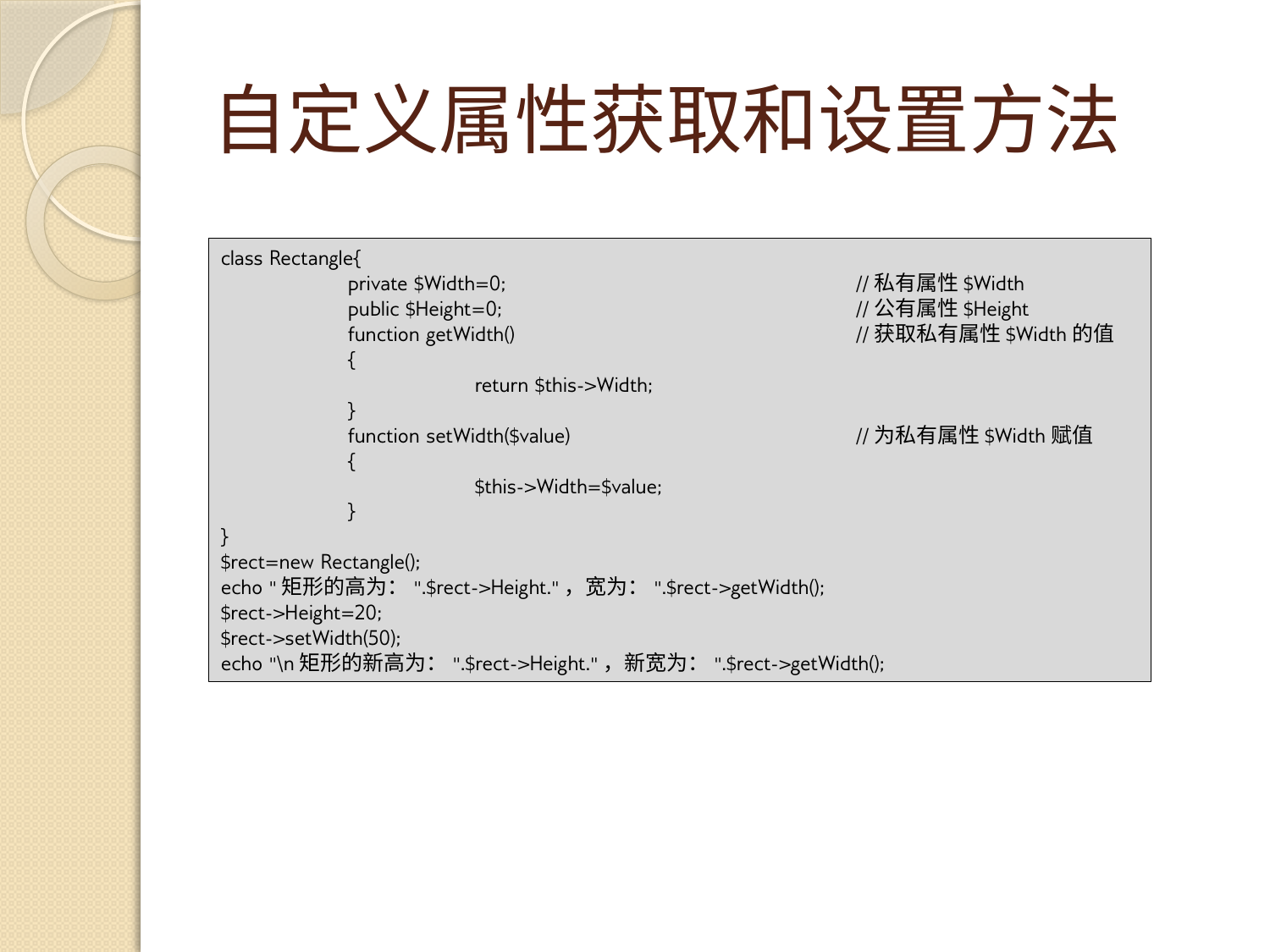

# 自定义属性获取和设置方法
class Rectangle{
	private $Width=0;			//私有属性$Width
	public $Height=0;			//公有属性$Height
	function getWidth()			//获取私有属性$Width的值
	{
		return $this->Width;
	}
	function setWidth($value) 			//为私有属性$Width赋值
	{
		$this->Width=$value;
	}
}
$rect=new Rectangle();
echo "矩形的高为：".$rect->Height."，宽为：".$rect->getWidth();
$rect->Height=20;
$rect->setWidth(50);
echo "\n矩形的新高为：".$rect->Height."，新宽为：".$rect->getWidth();